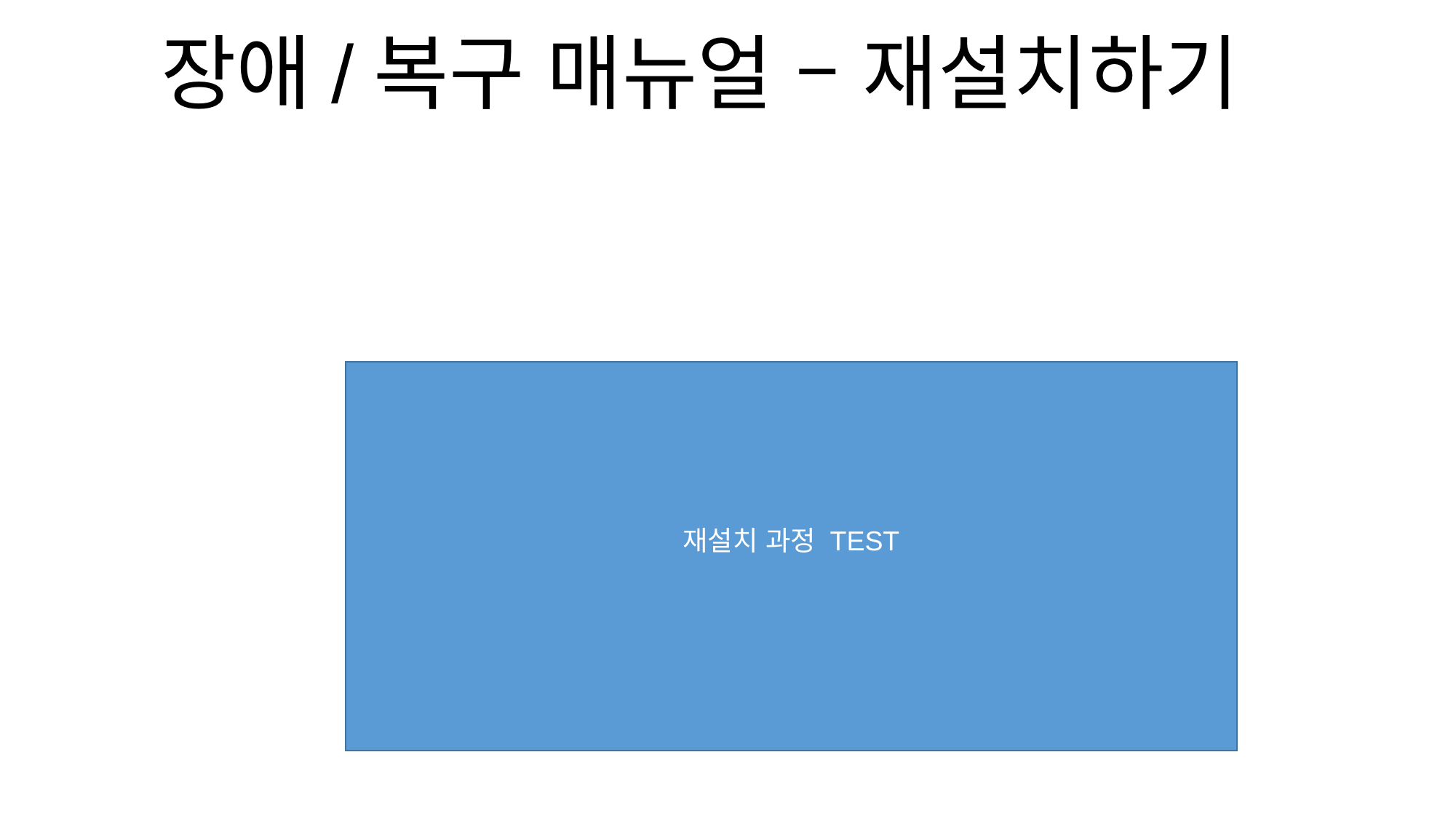

장애/복구 매뉴얼 – 재설치하기
재설치 과정 TEST